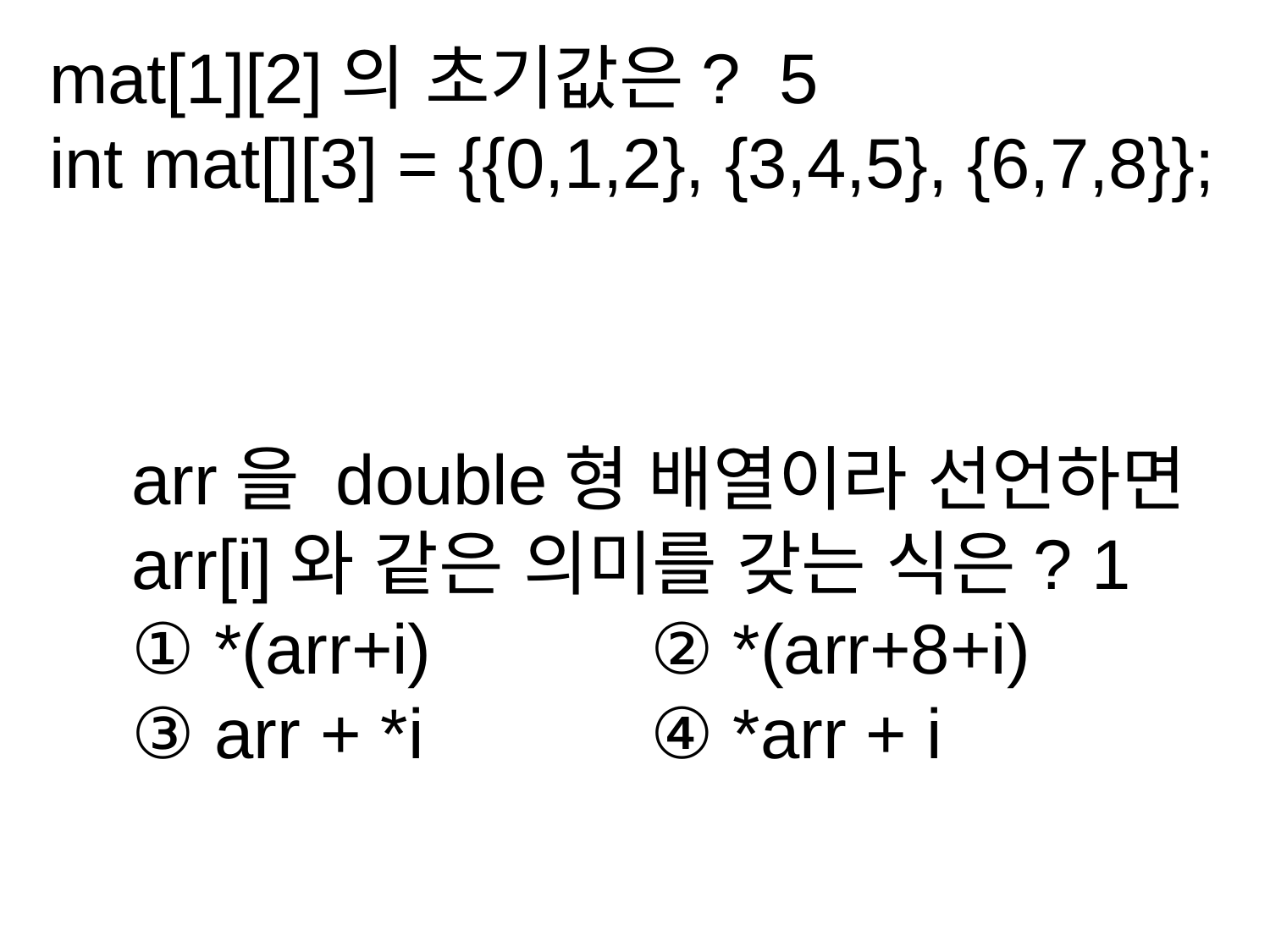

mat[1][2]의 초기값은?  5
int mat[][3] = {{0,1,2}, {3,4,5}, {6,7,8}};
arr을 double형 배열이라 선언하면
arr[i]와 같은 의미를 갖는 식은? 1
① *(arr+i)	       ② *(arr+8+i)
③ arr + *i	       ④ *arr + i